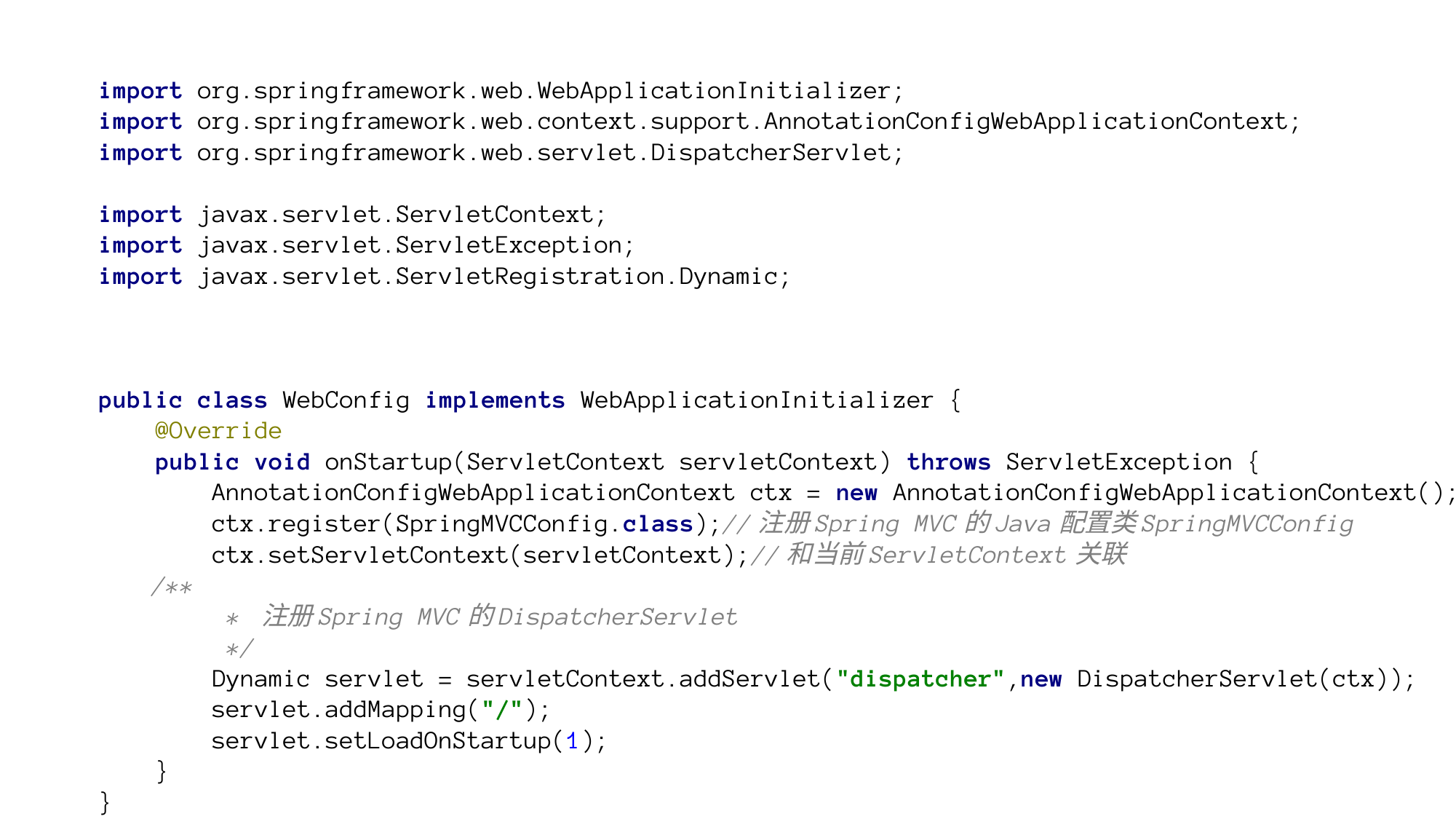

package config;
import org.springframework.web.WebApplicationInitializer;
import org.springframework.web.context.support.AnnotationConfigWebApplicationContext;
import org.springframework.web.servlet.DispatcherServlet;
import javax.servlet.ServletContext;
import javax.servlet.ServletException;
import javax.servlet.ServletRegistration.Dynamic;
public class WebConfig implements WebApplicationInitializer {
    @Override
    public void onStartup(ServletContext servletContext) throws ServletException {
        AnnotationConfigWebApplicationContext ctx = new AnnotationConfigWebApplicationContext();
        ctx.register(SpringMVCConfig.class);//注册Spring MVC的Java配置类SpringMVCConfig
        ctx.setServletContext(servletContext);//和当前ServletContext关联
        /**
         * 注册Spring MVC的DispatcherServlet
         */
        Dynamic servlet = servletContext.addServlet("dispatcher",new DispatcherServlet(ctx));
        servlet.addMapping("/");
        servlet.setLoadOnStartup(1);
    }
}